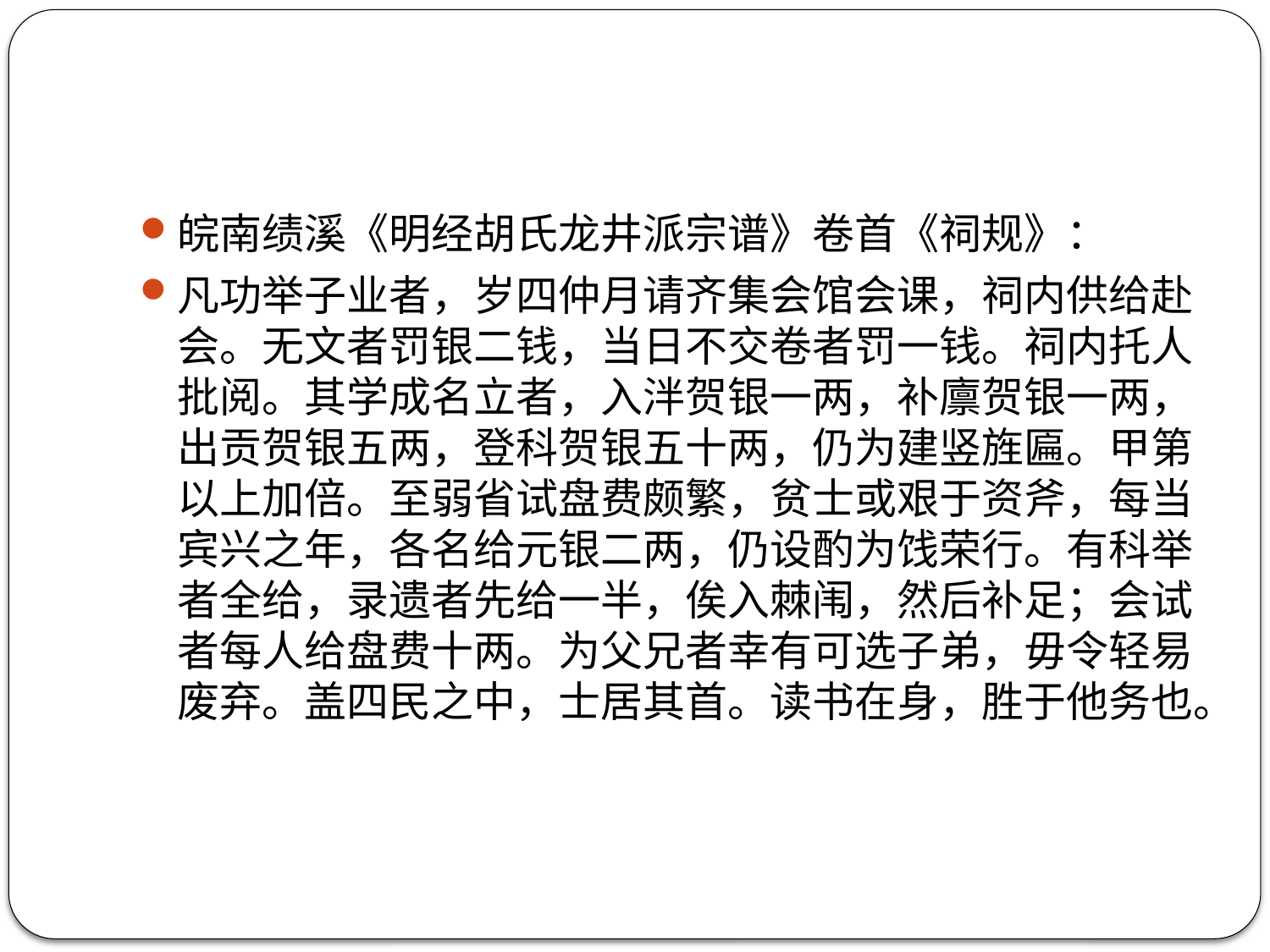

#
皖南绩溪《明经胡氏龙井派宗谱》卷首《祠规》：
凡功举子业者，岁四仲月请齐集会馆会课，祠内供给赴会。无文者罚银二钱，当日不交卷者罚一钱。祠内托人批阅。其学成名立者，入泮贺银一两，补廪贺银一两，出贡贺银五两，登科贺银五十两，仍为建竖旌匾。甲第以上加倍。至弱省试盘费颇繁，贫士或艰于资斧，每当宾兴之年，各名给元银二两，仍设酌为饯荣行。有科举者全给，录遗者先给一半，俟入棘闱，然后补足；会试者每人给盘费十两。为父兄者幸有可选子弟，毋令轻易废弃。盖四民之中，士居其首。读书在身，胜于他务也。